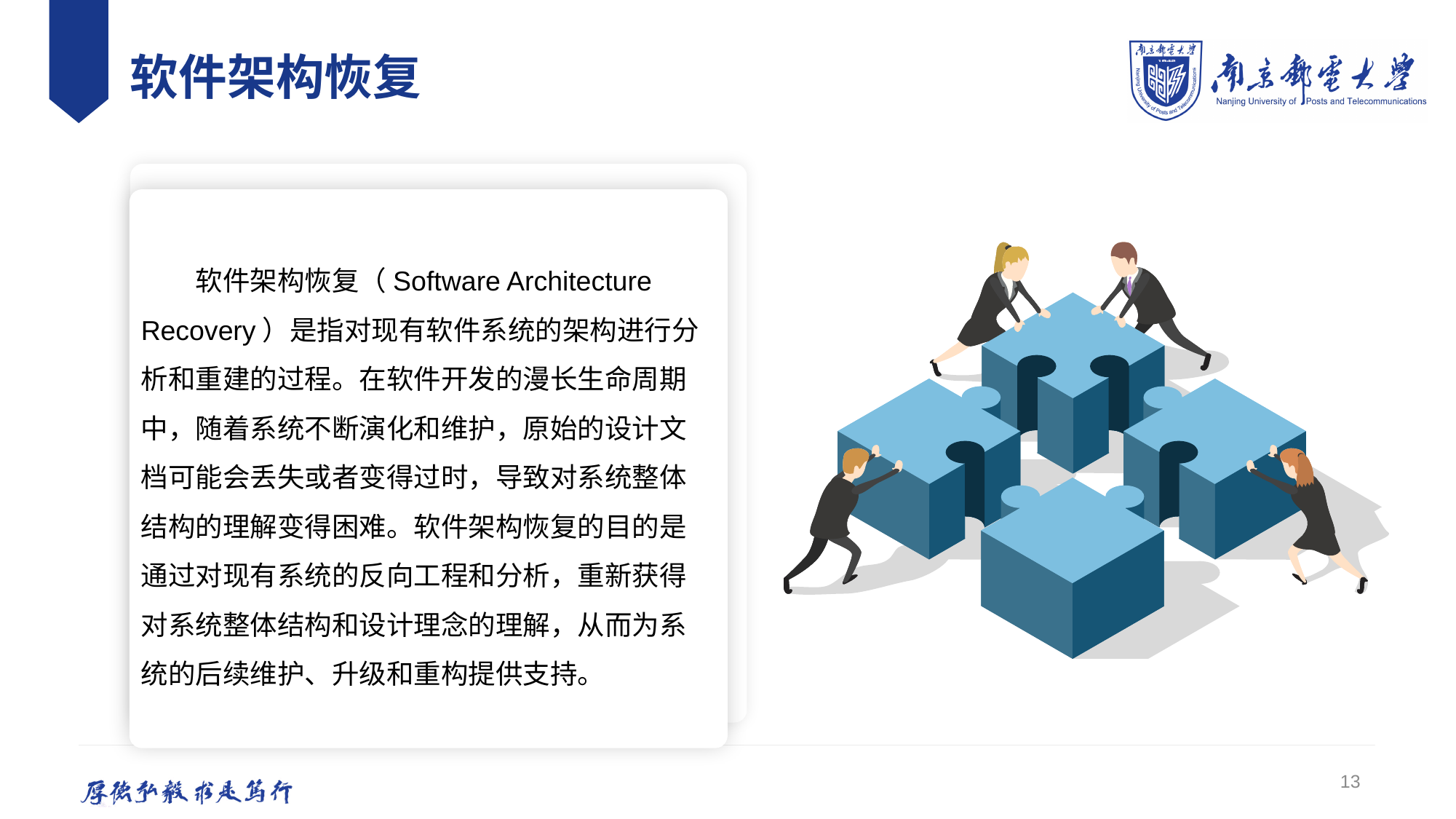

# 软件架构恢复

软件架构恢复（Software Architecture Recovery）是指对现有软件系统的架构进行分析和重建的过程。在软件开发的漫长生命周期中，随着系统不断演化和维护，原始的设计文档可能会丢失或者变得过时，导致对系统整体结构的理解变得困难。软件架构恢复的目的是通过对现有系统的反向工程和分析，重新获得对系统整体结构和设计理念的理解，从而为系统的后续维护、升级和重构提供支持。

13